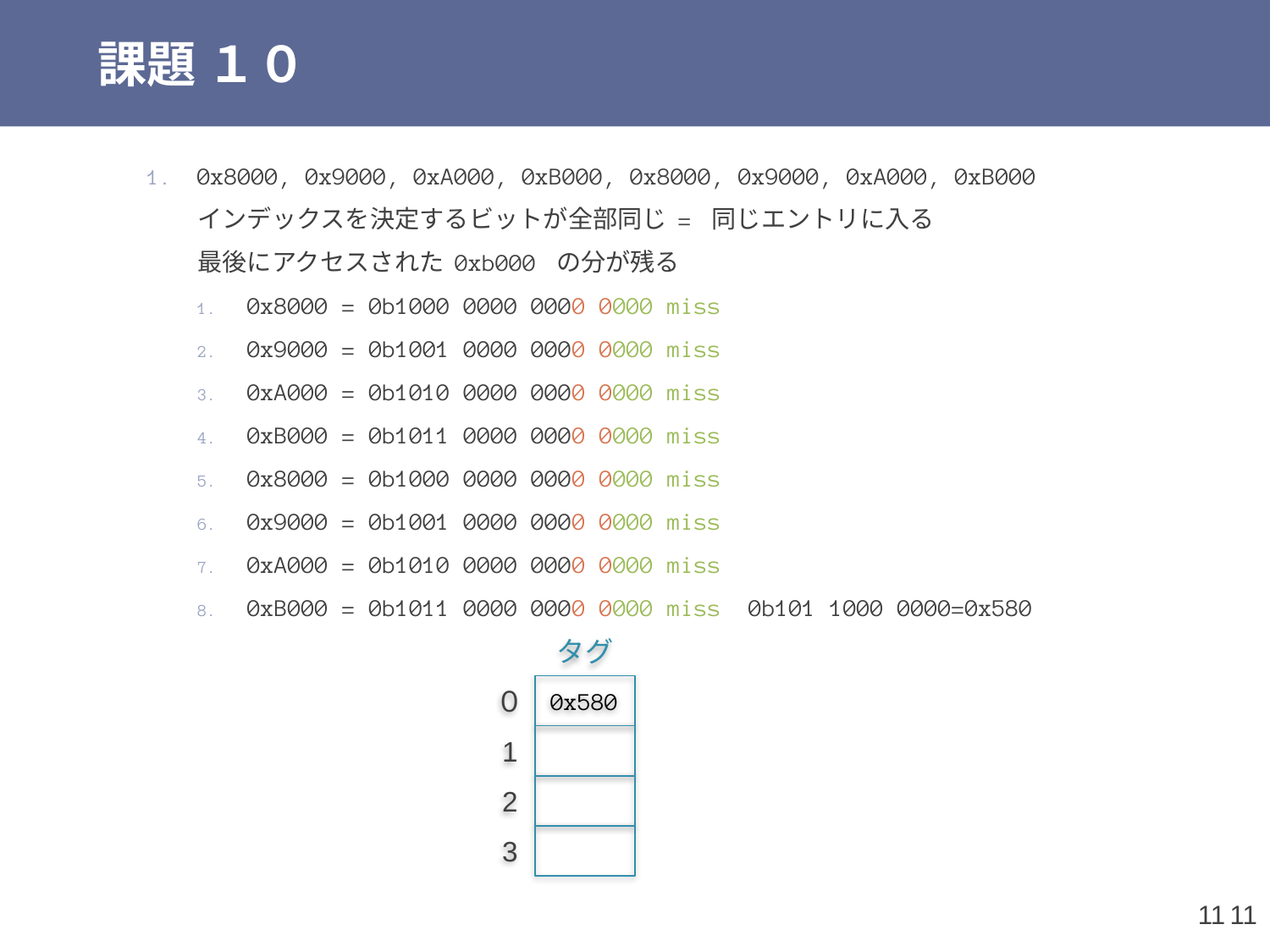

# 課題 １０
0x8000, 0x9000, 0xA000, 0xB000, 0x8000, 0x9000, 0xA000, 0xB000
インデックスを決定するビットが全部同じ = 同じエントリに入る
最後にアクセスされた 0xb000 の分が残る
0x8000 = 0b1000 0000 0000 0000 miss
0x9000 = 0b1001 0000 0000 0000 miss
0xA000 = 0b1010 0000 0000 0000 miss
0xB000 = 0b1011 0000 0000 0000 miss
0x8000 = 0b1000 0000 0000 0000 miss
0x9000 = 0b1001 0000 0000 0000 miss
0xA000 = 0b1010 0000 0000 0000 miss
0xB000 = 0b1011 0000 0000 0000 miss  0b101 1000 0000=0x580

タグ
０
0x580
1

2

3

11